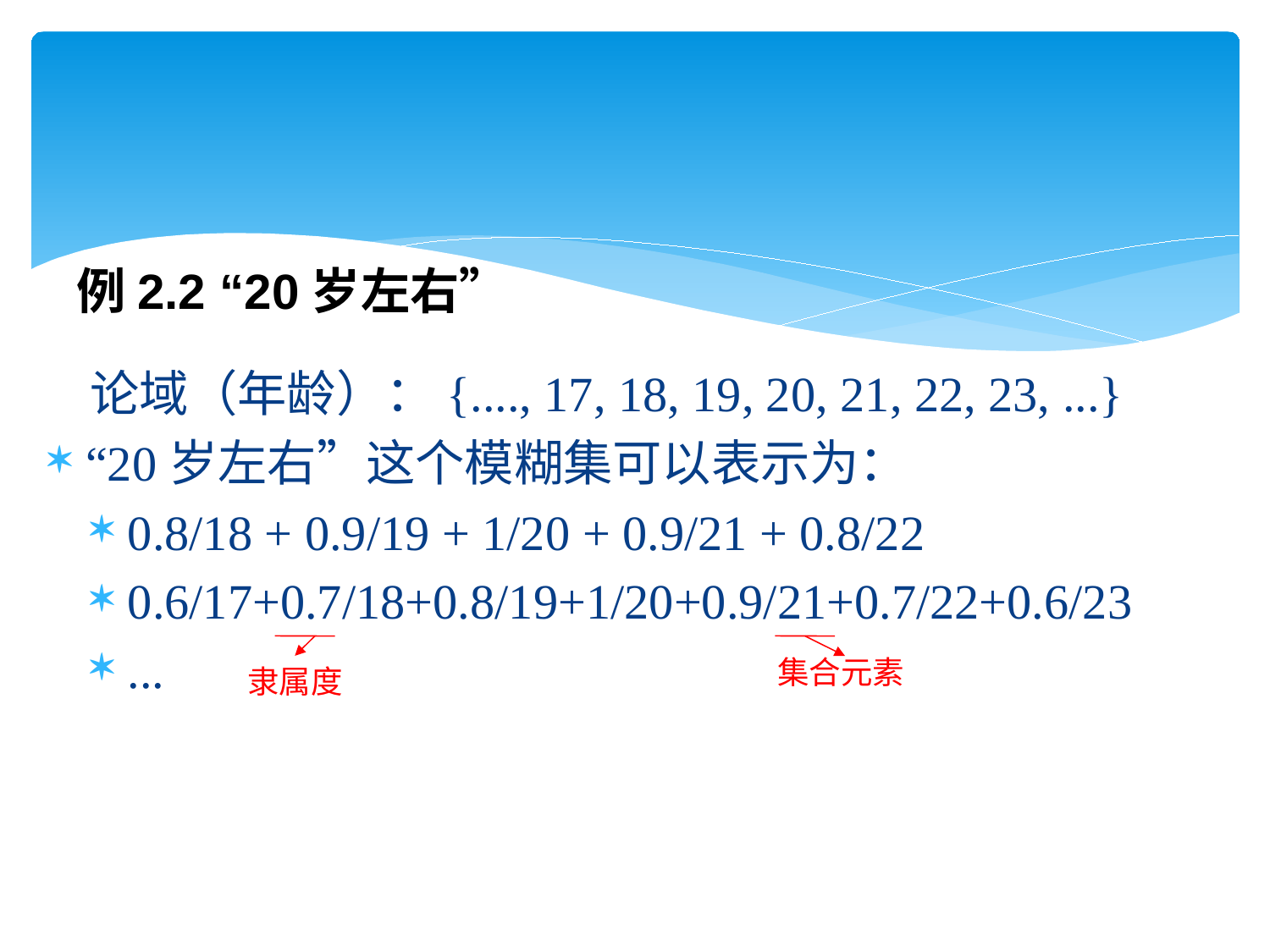

# 例2.2 “20岁左右”
论域（年龄）：{...., 17, 18, 19, 20, 21, 22, 23, ...}
“20岁左右”这个模糊集可以表示为：
0.8/18 + 0.9/19 + 1/20 + 0.9/21 + 0.8/22
0.6/17+0.7/18+0.8/19+1/20+0.9/21+0.7/22+0.6/23
...

集合元素
隶属度